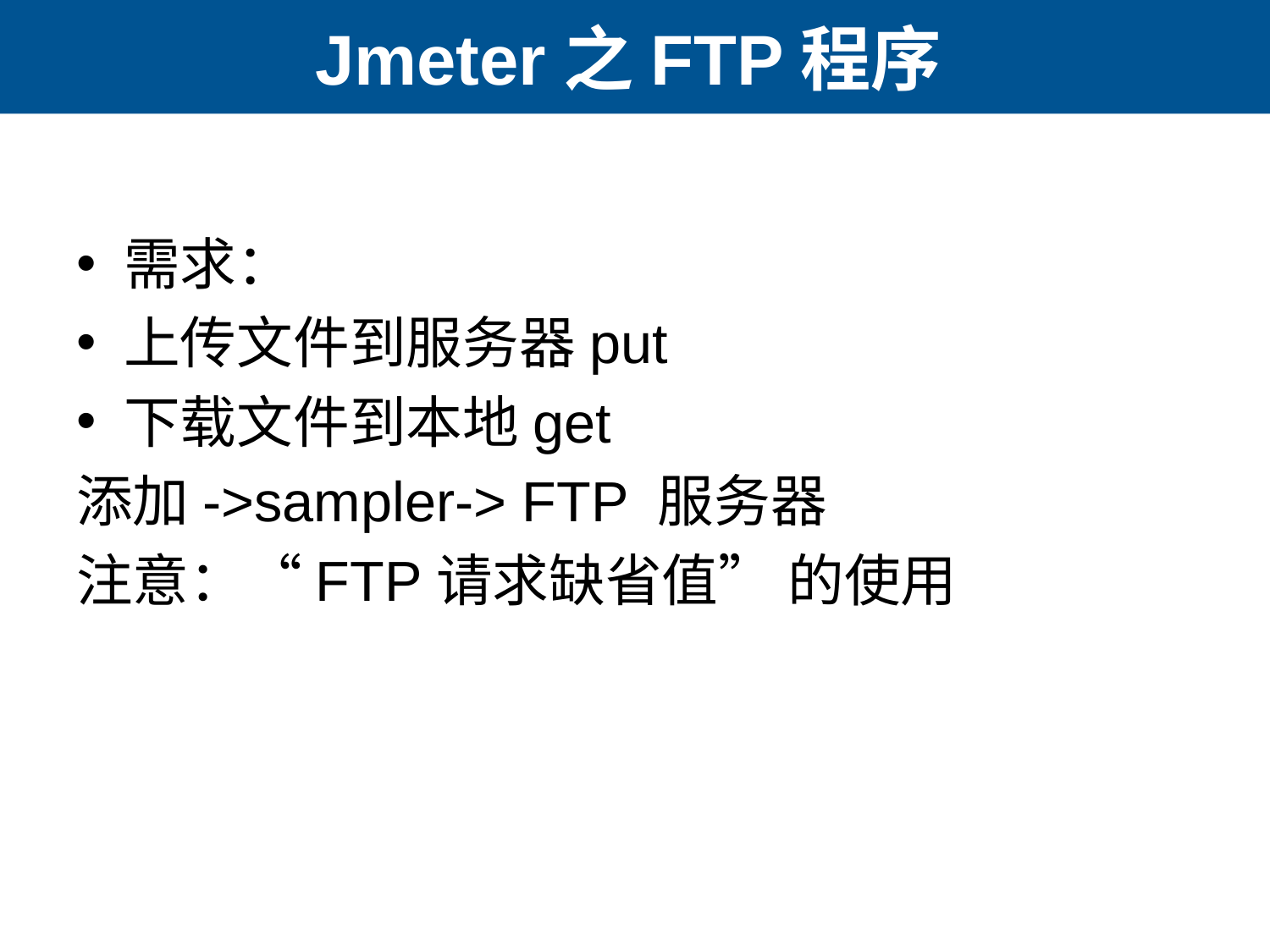

# Jmeter之FTP程序
需求：
上传文件到服务器put
下载文件到本地get
添加->sampler-> FTP 服务器
注意：“FTP请求缺省值” 的使用